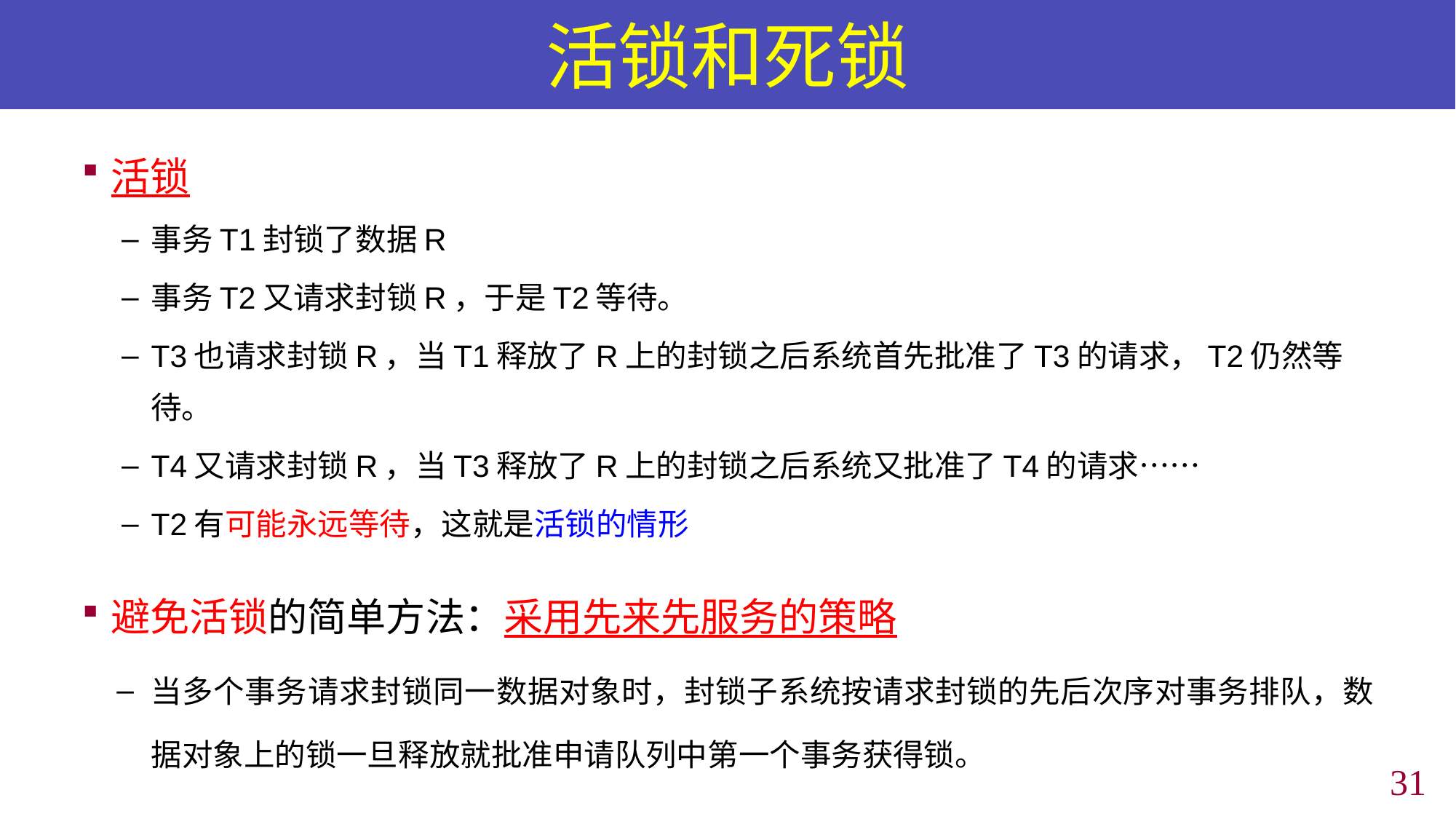

# 活锁和死锁
活锁
事务T1封锁了数据R
事务T2又请求封锁R，于是T2等待。
T3也请求封锁R，当T1释放了R上的封锁之后系统首先批准了T3的请求，T2仍然等待。
T4又请求封锁R，当T3释放了R上的封锁之后系统又批准了T4的请求……
T2有可能永远等待，这就是活锁的情形

避免活锁的简单方法：采用先来先服务的策略
当多个事务请求封锁同一数据对象时，封锁子系统按请求封锁的先后次序对事务排队，数据对象上的锁一旦释放就批准申请队列中第一个事务获得锁。
31